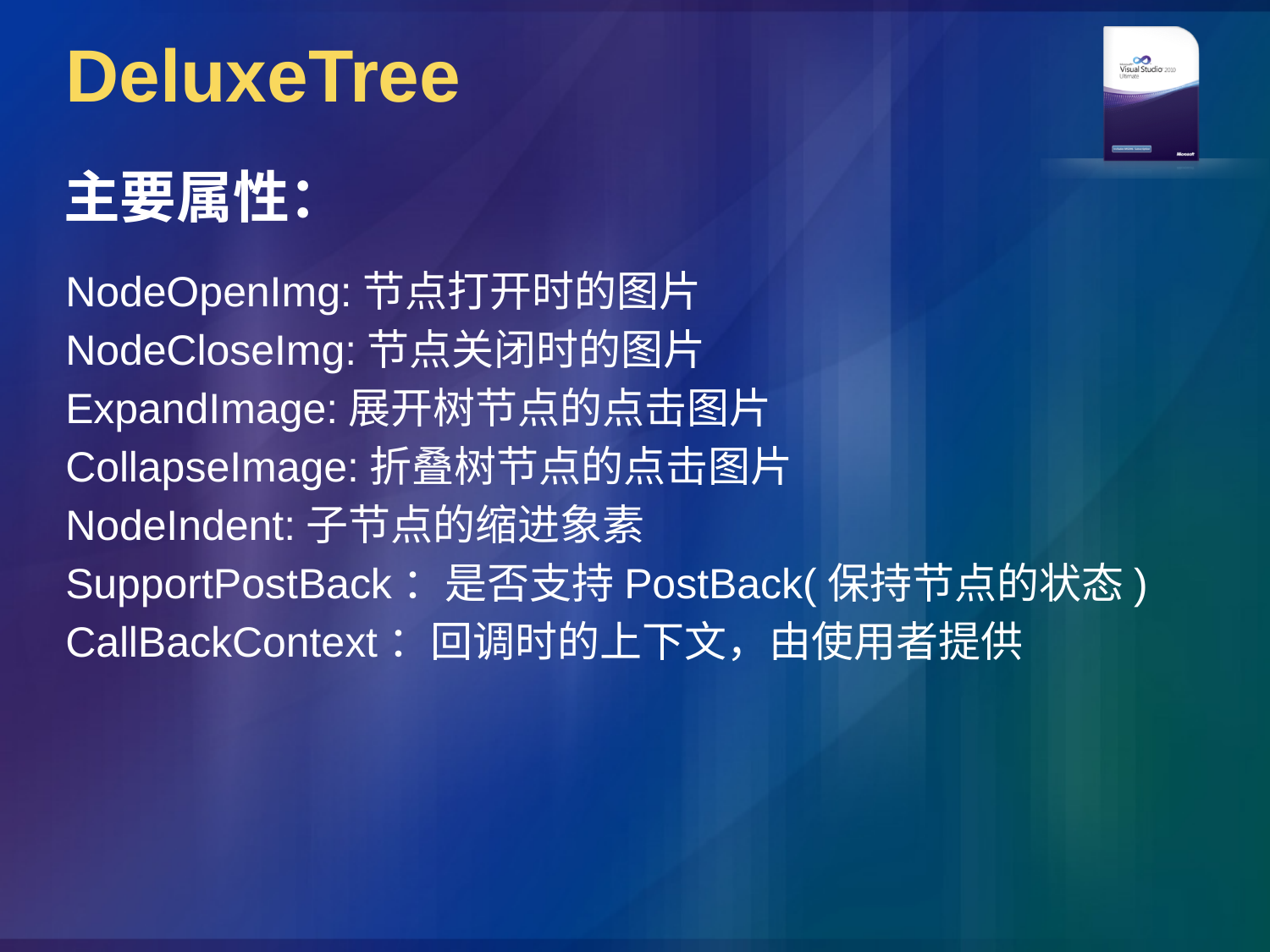

# DeluxeTree
主要属性：
NodeOpenImg:节点打开时的图片
NodeCloseImg:节点关闭时的图片
ExpandImage:展开树节点的点击图片
CollapseImage:折叠树节点的点击图片
NodeIndent:子节点的缩进象素
SupportPostBack：是否支持PostBack(保持节点的状态)
CallBackContext：回调时的上下文，由使用者提供